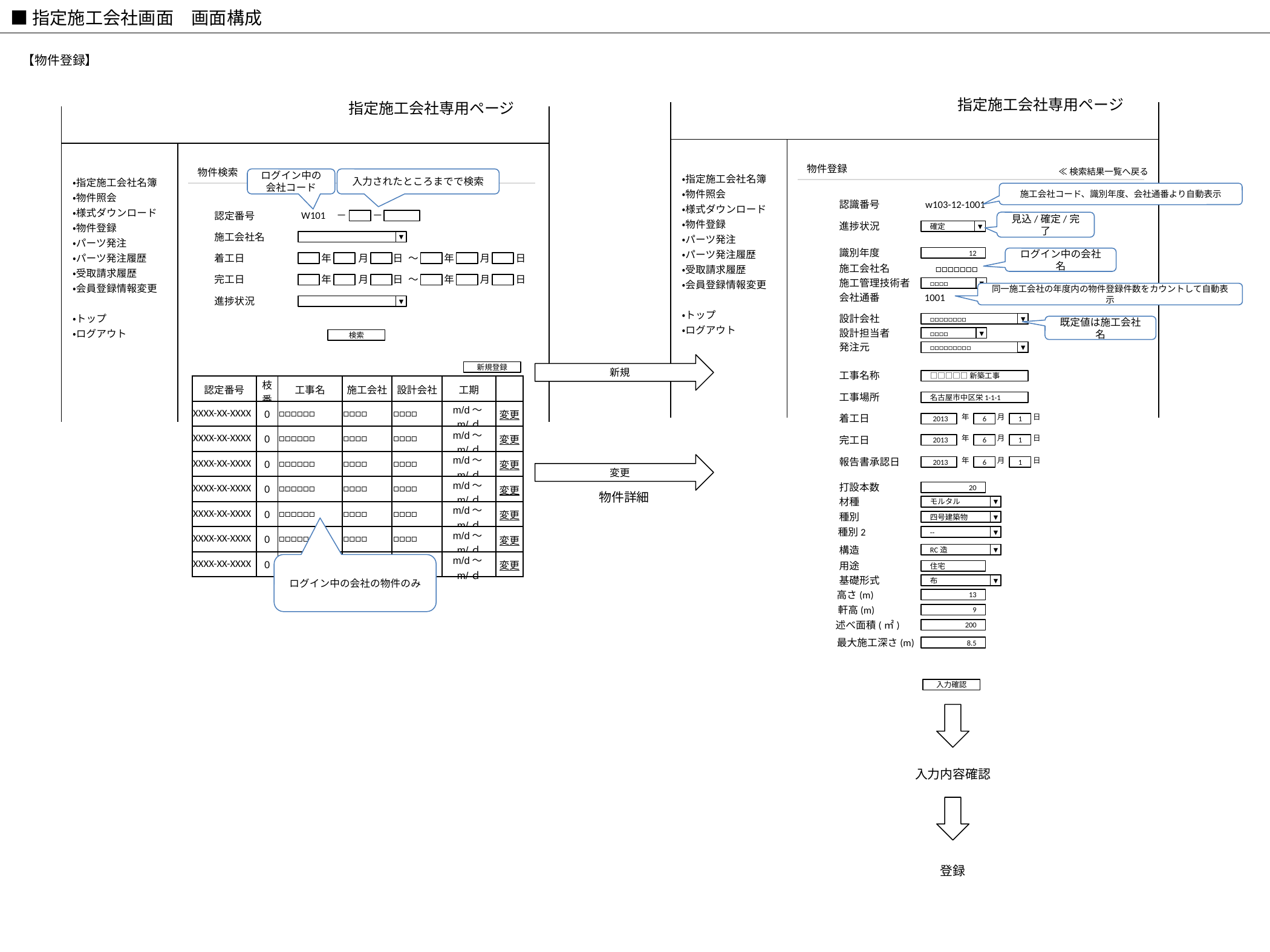

■指定施工会社画面　画面構成
【物件登録】
指定施工会社専用ページ
指定施工会社専用ページ
物件登録
物件検索
≪検索結果一覧へ戻る
・指定施工会社名簿
・物件照会
・様式ダウンロード
・物件登録
・パーツ発注
・パーツ発注履歴
・受取請求履歴
・会員登録情報変更

・トップ
・ログアウト
・指定施工会社名簿
・物件照会
・様式ダウンロード
・物件登録
・パーツ発注
・パーツ発注履歴
・受取請求履歴
・会員登録情報変更

・トップ
・ログアウト
ログイン中の
会社コード
入力されたところまでで検索
施工会社コード、識別年度、会社通番より自動表示
認識番号
w103-12-1001
W101
－
－
認定番号

見込/確定/完了
進捗状況
確定
▼
施工会社名

▼
識別年度
着工日
年
月
日
～
年
月
日
12
ログイン中の会社名

施工会社名
□□□□□□□
完工日
年
月
日
～
年
月
日
施工管理技術者

□□□□
▼
同一施工会社の年度内の物件登録件数をカウントして自動表示
会社通番
1001
進捗状況

▼
設計会社
□□□□□□□□
▼
既定値は施工会社名
設計担当者
□□□□
▼
検索
発注元
▼
□□□□□□□□□
新規
新規登録
工事名称
□□□□□新築工事
| 認定番号 | 枝番 | 工事名 | 施工会社 | 設計会社 | 工期 |  |
| --- | --- | --- | --- | --- | --- | --- |
| XXXX-XX-XXXX | 0 | □□□□□□ | □□□□ | □□□□ | m/d～m/ｄ | 変更 |
| XXXX-XX-XXXX | 0 | □□□□□□ | □□□□ | □□□□ | m/d～m/ｄ | 変更 |
| XXXX-XX-XXXX | 0 | □□□□□□ | □□□□ | □□□□ | m/d～m/ｄ | 変更 |
| XXXX-XX-XXXX | 0 | □□□□□□ | □□□□ | □□□□ | m/d～m/ｄ | 変更 |
| XXXX-XX-XXXX | 0 | □□□□□□ | □□□□ | □□□□ | m/d～m/ｄ | 変更 |
| XXXX-XX-XXXX | 0 | □□□□□□ | □□□□ | □□□□ | m/d～m/ｄ | 変更 |
| XXXX-XX-XXXX | 0 | □□□□□□ | □□□□ | □□□□ | m/d～m/ｄ | 変更 |
工事場所
名古屋市中区栄1-1-1
着工日
年
月
日
2013
6
1
完工日
年
月
日
2013
6
1
報告書承認日
年
月
日
変更
2013
6
1
打設本数
20
物件詳細
材種
モルタル
▼
種別
四号建築物
▼
種別2
--
▼
構造
RC造
▼
ログイン中の会社の物件のみ
用途
住宅
基礎形式
布
▼
高さ(m)
13
軒高(m)
9
述べ面積(㎡)
200
最大施工深さ(m)
8.5
入力確認

入力内容確認

登録